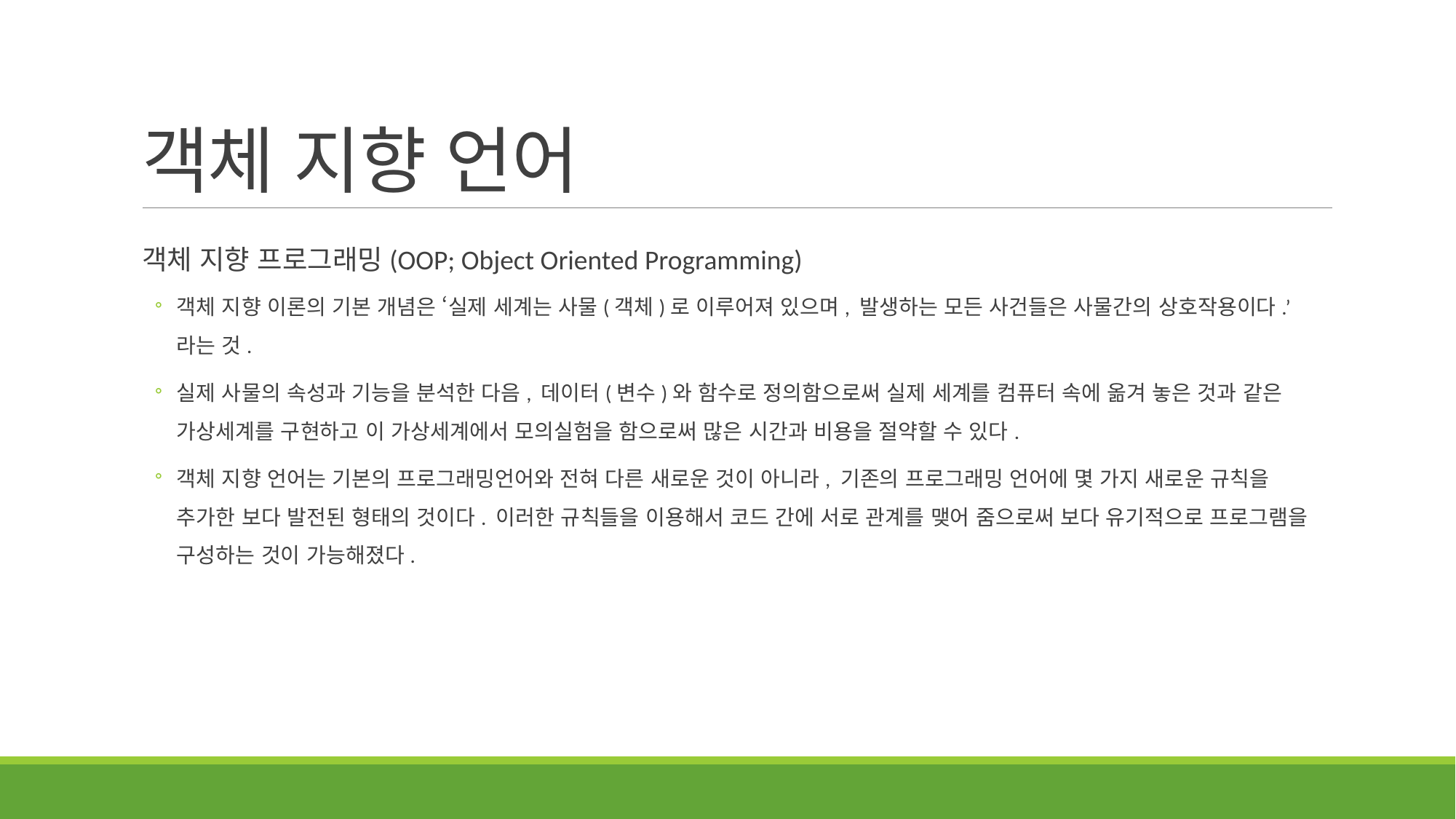

# 객체 지향 언어
객체 지향 프로그래밍(OOP; Object Oriented Programming)
객체 지향 이론의 기본 개념은 ‘실제 세계는 사물(객체)로 이루어져 있으며, 발생하는 모든 사건들은 사물간의 상호작용이다.’라는 것.
실제 사물의 속성과 기능을 분석한 다음, 데이터(변수)와 함수로 정의함으로써 실제 세계를 컴퓨터 속에 옮겨 놓은 것과 같은 가상세계를 구현하고 이 가상세계에서 모의실험을 함으로써 많은 시간과 비용을 절약할 수 있다.
객체 지향 언어는 기본의 프로그래밍언어와 전혀 다른 새로운 것이 아니라, 기존의 프로그래밍 언어에 몇 가지 새로운 규칙을 추가한 보다 발전된 형태의 것이다. 이러한 규칙들을 이용해서 코드 간에 서로 관계를 맺어 줌으로써 보다 유기적으로 프로그램을 구성하는 것이 가능해졌다.